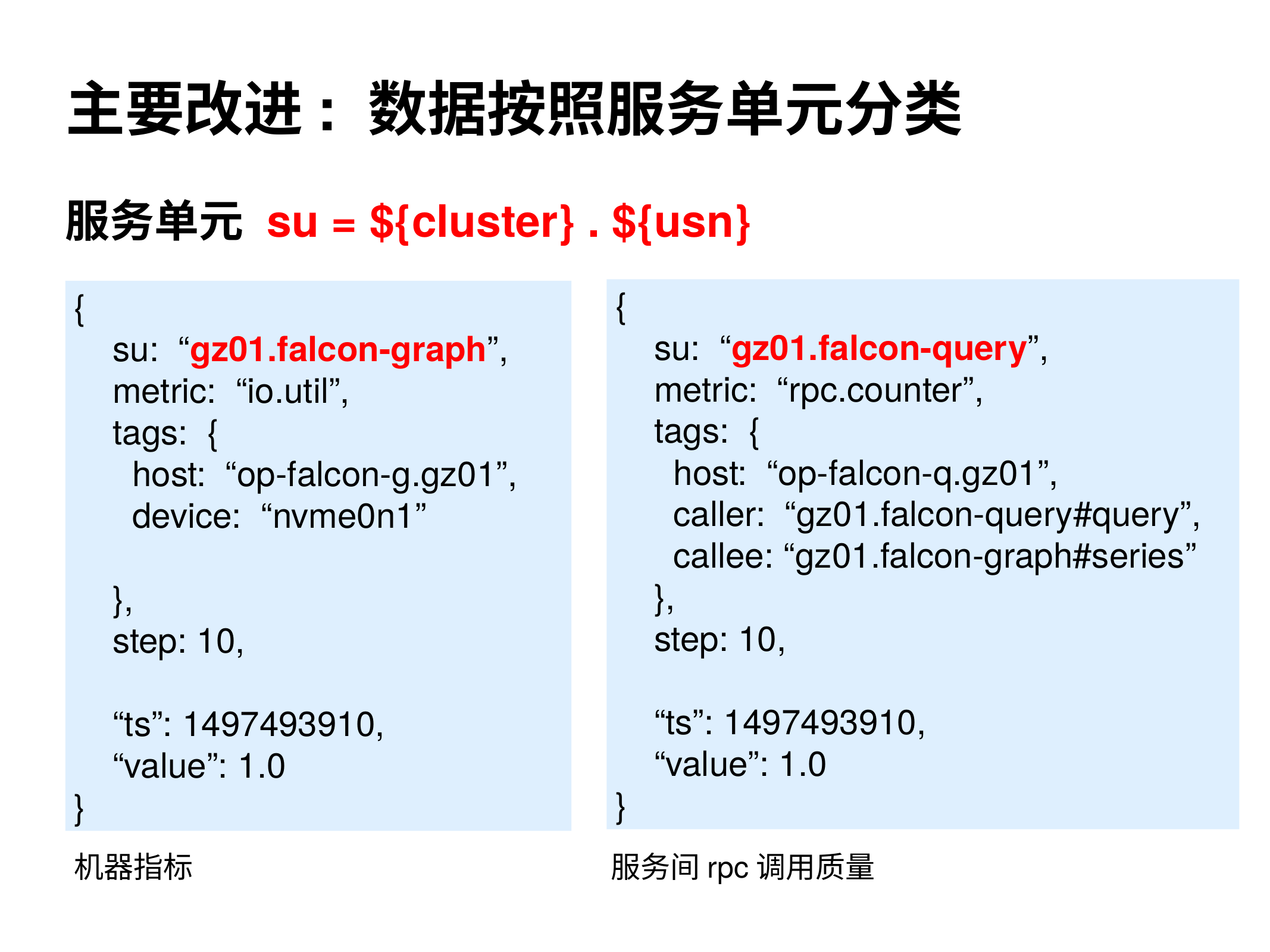

主要改进: 数据按照服务单元分类
服务单元 su = ${cluster} . ${usn}
{
    su:  “gz01.falcon-query”,
    metric:  “rpc.counter”,
    tags:  {
      host:  “op-falcon-q.gz01”,
      caller:  “gz01.falcon-query#query”,
      callee: “gz01.falcon-graph#series”
    },
    step: 10,

    “ts”: 1497493910,
    “value”: 1.0
}
{
    su:  “gz01.falcon-graph”,
    metric:  “io.util”,
    tags:  {
      host:  “op-falcon-g.gz01”,
      device:  “nvme0n1”

    },
    step: 10,

    “ts”: 1497493910,
    “value”: 1.0
}
机器指标
服务间rpc调用质量